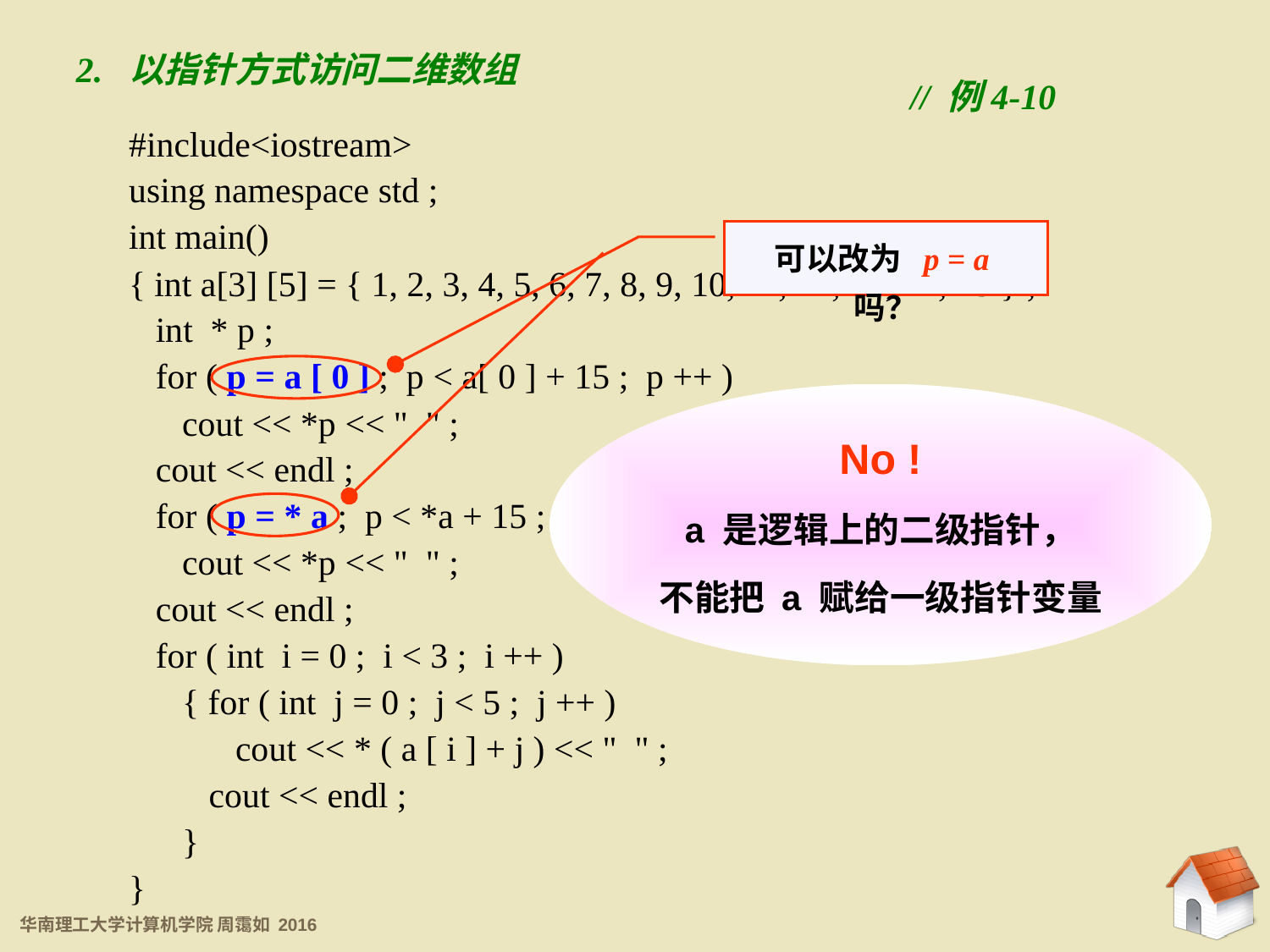

4.3.2 二维数组访问
2.  以指针方式访问二维数组
// 例4-10
#include<iostream>
using namespace std ;
int main()
{ int a[3] [5] = { 1, 2, 3, 4, 5, 6, 7, 8, 9, 10, 11, 12, 13, 14, 15 } ;
   int  * p ;
   for ( p = a [ 0 ] ;  p < a[ 0 ] + 15 ;  p ++ )
      cout << *p << "  " ;
   cout << endl ;
   for ( p = * a ;  p < *a + 15 ;  p ++ )
      cout << *p << "  " ;
   cout << endl ;
   for ( int  i = 0 ;  i < 3 ;  i ++ )
      { for ( int  j = 0 ;  j < 5 ;  j ++ )
            cout << * ( a [ i ] + j ) << "  " ;
         cout << endl ;
      }
}
可以改为  p = a  吗？

No !
a 是逻辑上的二级指针，
不能把 a 赋给一级指针变量